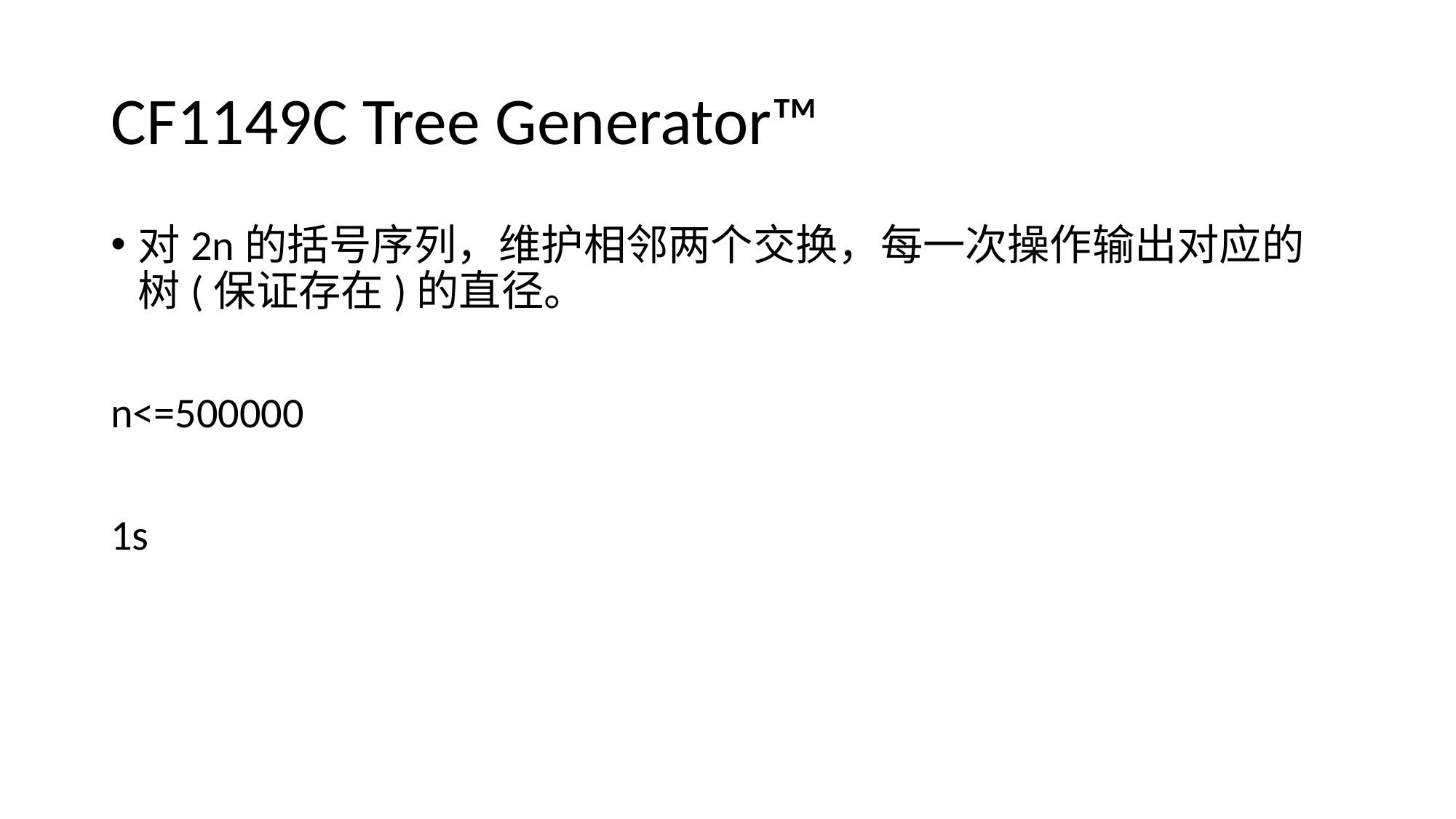

# CF1149C Tree Generator™
对2n的括号序列，维护相邻两个交换，每一次操作输出对应的树(保证存在)的直径。

n<=500000

1s